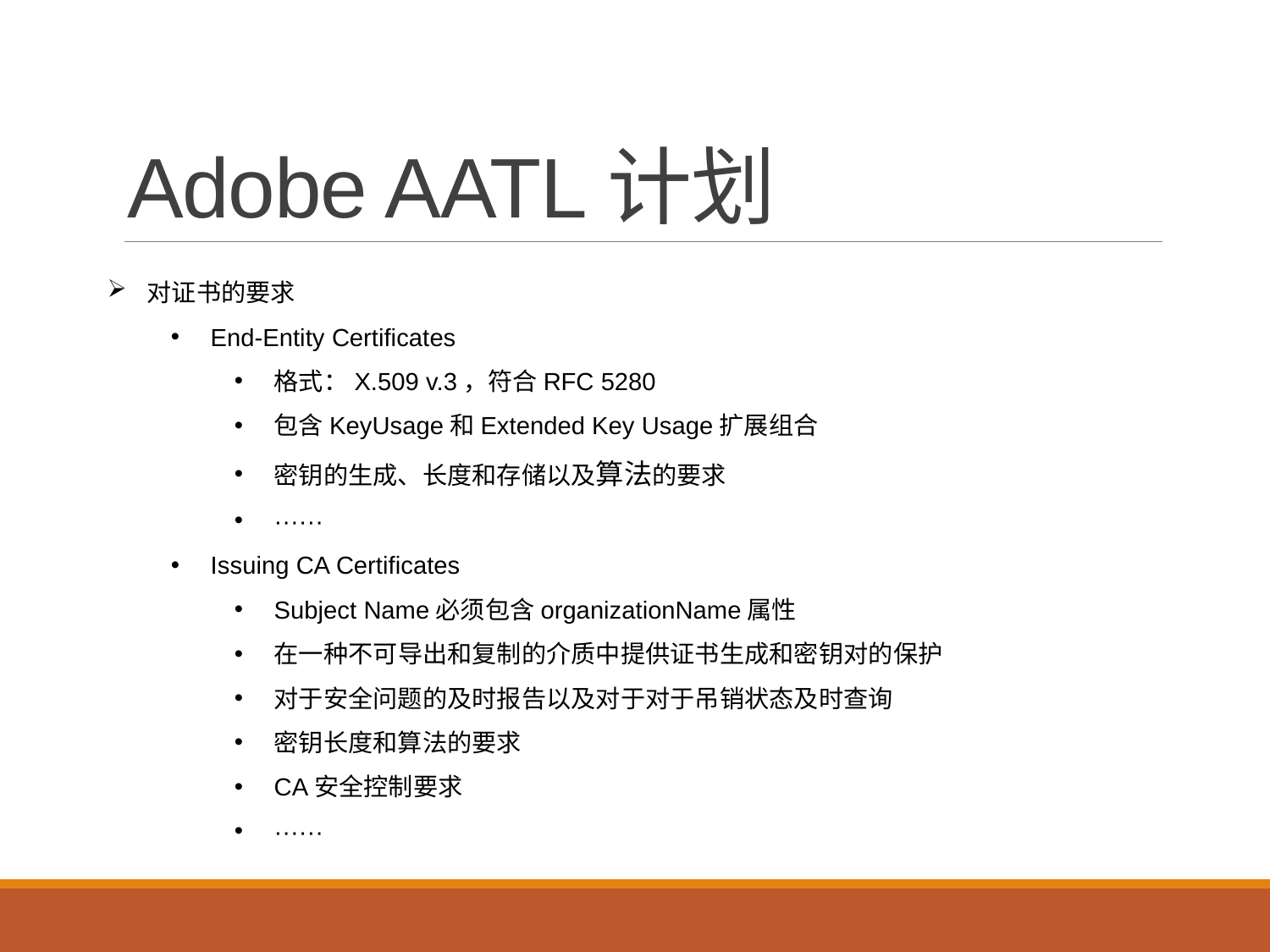

# Adobe AATL计划
对证书的要求
End-Entity Certificates
格式：X.509 v.3，符合RFC 5280
包含KeyUsage和Extended Key Usage扩展组合
密钥的生成、长度和存储以及算法的要求
······
Issuing CA Certificates
Subject Name必须包含organizationName属性
在一种不可导出和复制的介质中提供证书生成和密钥对的保护
对于安全问题的及时报告以及对于对于吊销状态及时查询
密钥长度和算法的要求
CA安全控制要求
······
116